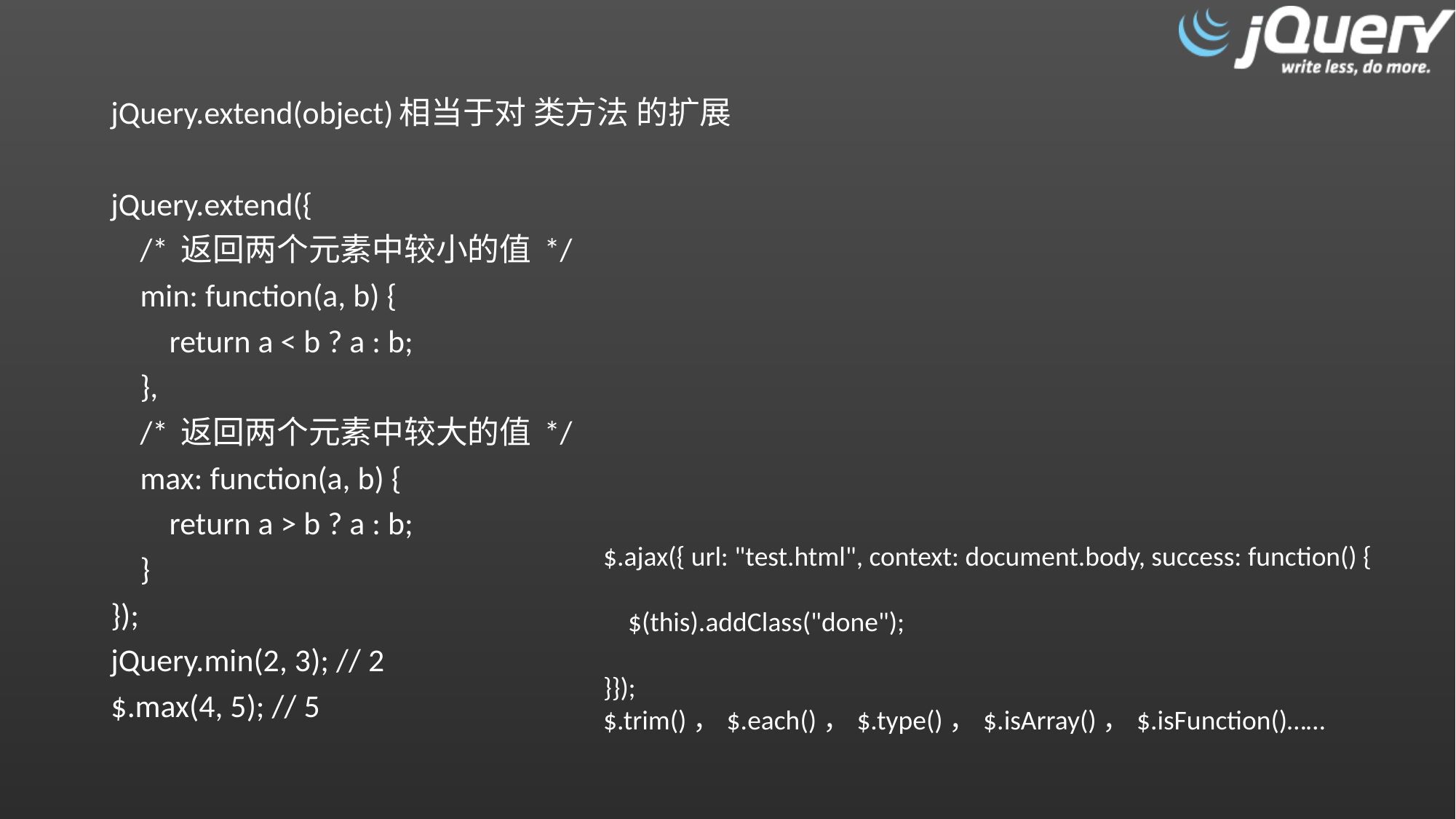

jQuery.extend(object)相当于对 类方法 的扩展

jQuery.extend({
    /* 返回两个元素中较小的值 */
    min: function(a, b) {
        return a < b ? a : b;
    },
    /* 返回两个元素中较大的值 */
    max: function(a, b) {
        return a > b ? a : b;
    }
});
jQuery.min(2, 3); // 2
$.max(4, 5); // 5
$.ajax({ url: "test.html", context: document.body, success: function() {

    $(this).addClass("done");

}});
$.trim()，$.each()，$.type()，$.isArray()，$.isFunction()……